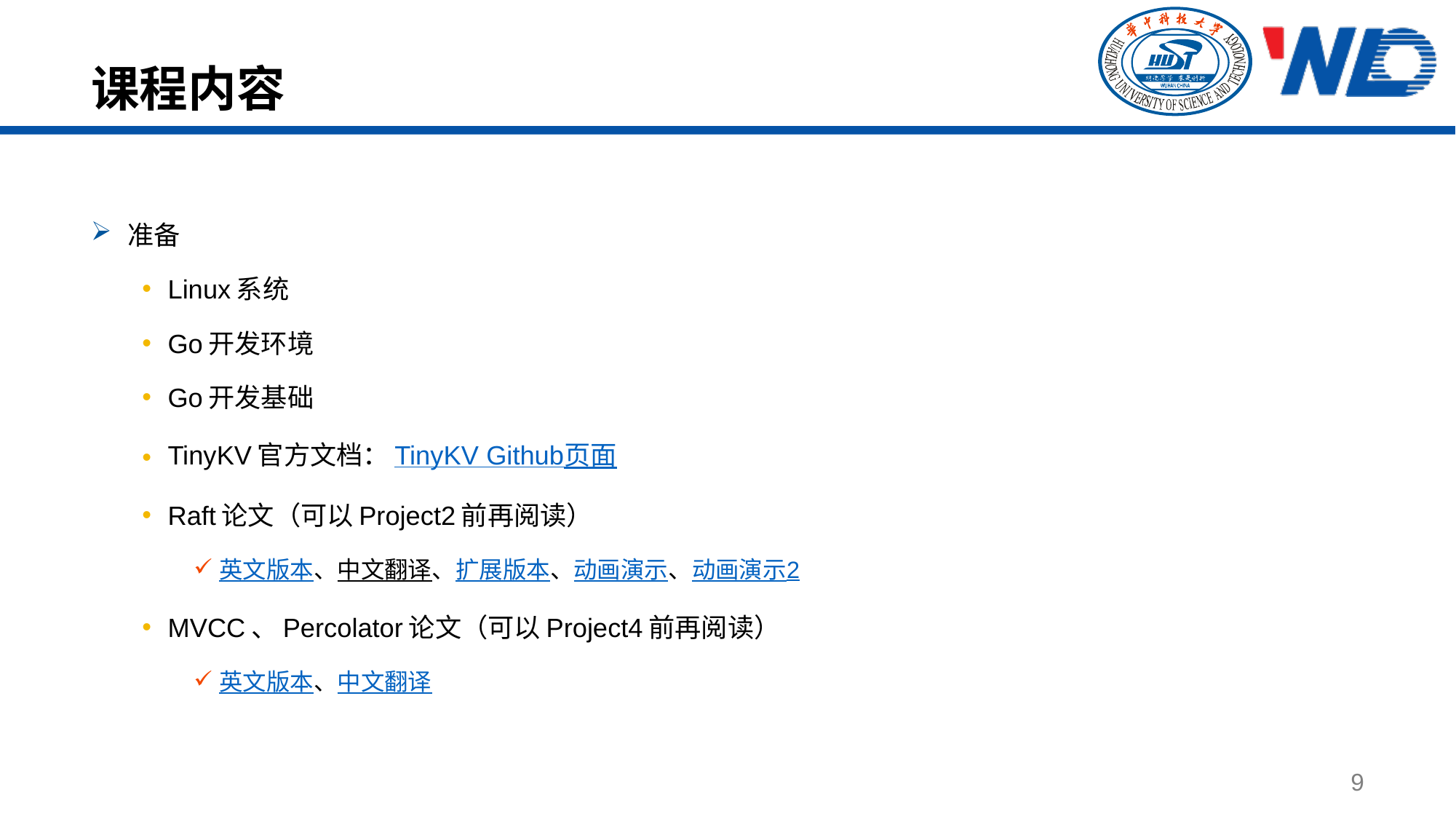

# 课程内容
 准备
Linux系统
Go开发环境
Go开发基础
TinyKV官方文档：TinyKV Github页面
Raft论文（可以Project2前再阅读）
英文版本、中文翻译、扩展版本、动画演示、动画演示2
MVCC、Percolator论文（可以Project4前再阅读）
英文版本、中文翻译

9